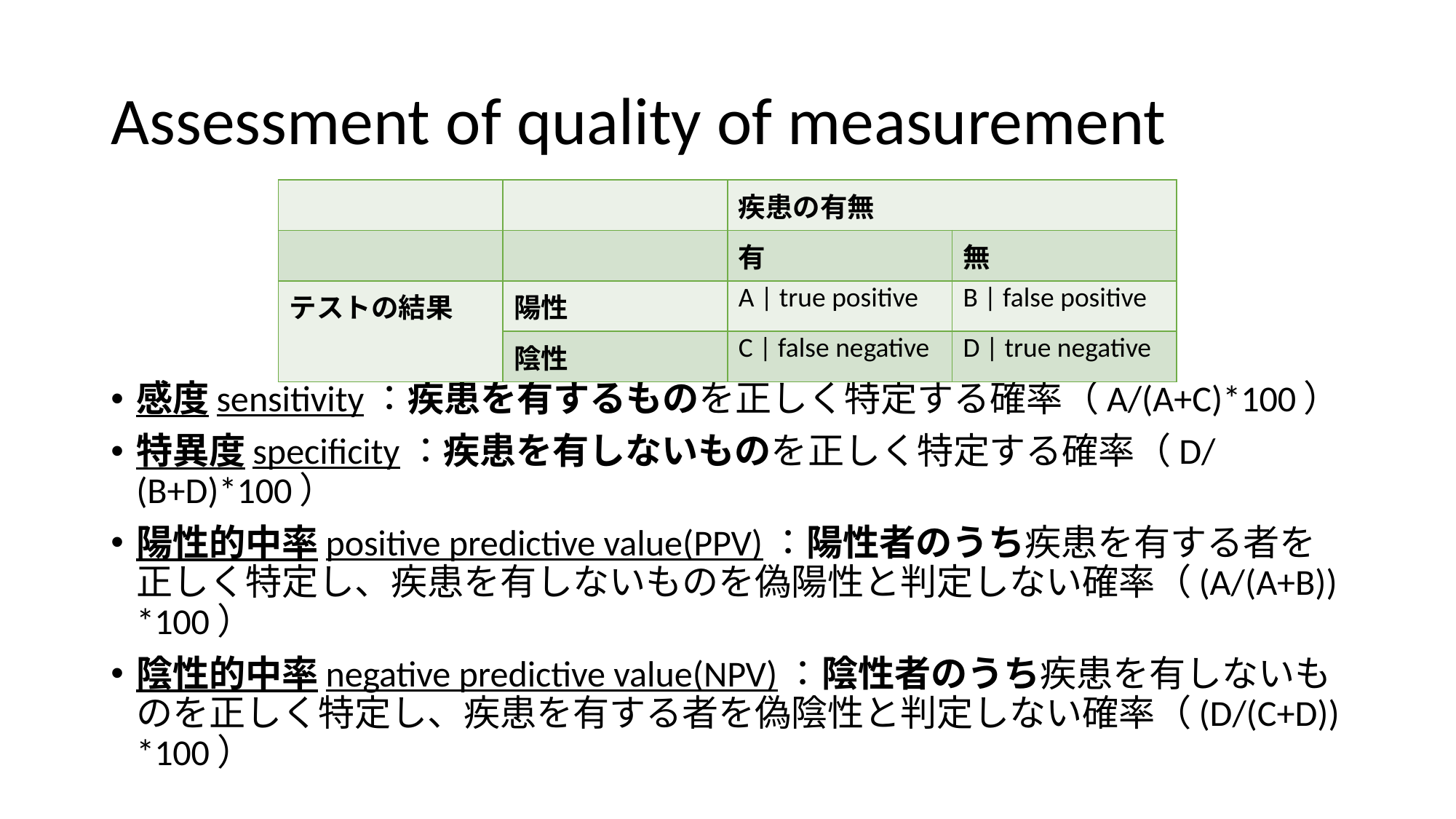

# Assessment of quality of measurement
|  |  | 疾患の有無 |  |
| --- | --- | --- | --- |
|  |  | 有 | 無 |
| テストの結果 | 陽性 | A | true positive | B | false positive |
|  | 陰性 | C | false negative | D | true negative |
感度sensitivity：疾患を有するものを正しく特定する確率（A/(A+C)*100）
特異度specificity：疾患を有しないものを正しく特定する確率（D/(B+D)*100）
陽性的中率positive predictive value(PPV)：陽性者のうち疾患を有する者を正しく特定し、疾患を有しないものを偽陽性と判定しない確率（(A/(A+B))*100）
陰性的中率negative predictive value(NPV)：陰性者のうち疾患を有しないものを正しく特定し、疾患を有する者を偽陰性と判定しない確率（(D/(C+D))*100）